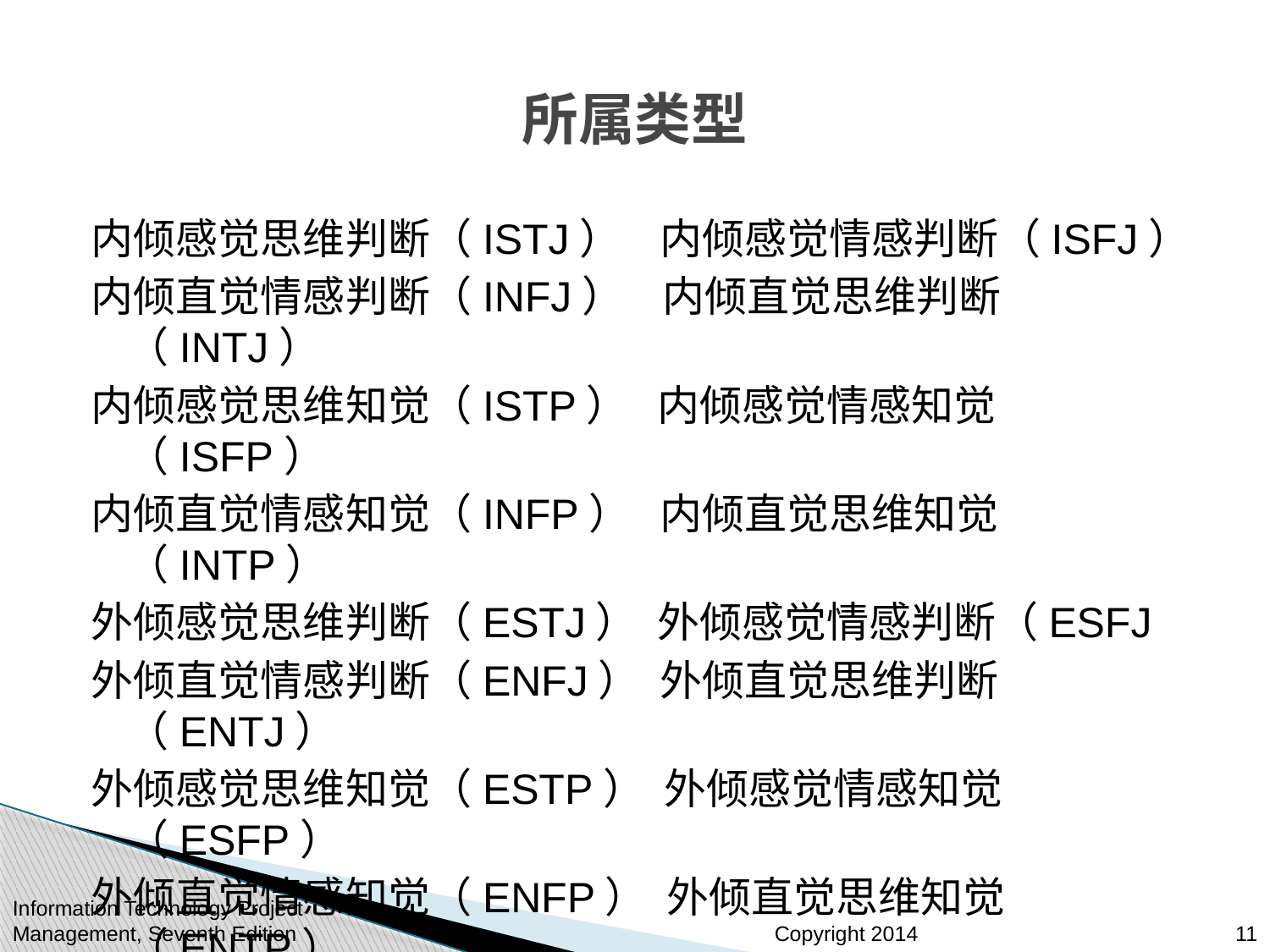

# 所属类型
内倾感觉思维判断（ISTJ）    内倾感觉情感判断（ISFJ）
内倾直觉情感判断（INFJ）    内倾直觉思维判断（INTJ）
内倾感觉思维知觉（ISTP）   内倾感觉情感知觉（ISFP）
内倾直觉情感知觉（INFP）   内倾直觉思维知觉（INTP）
外倾感觉思维判断（ESTJ）  外倾感觉情感判断（ESFJ
外倾直觉情感判断（ENFJ）  外倾直觉思维判断（ENTJ）
外倾感觉思维知觉（ESTP）  外倾感觉情感知觉（ESFP）
外倾直觉情感知觉（ENFP）  外倾直觉思维知觉（ENTP）
11